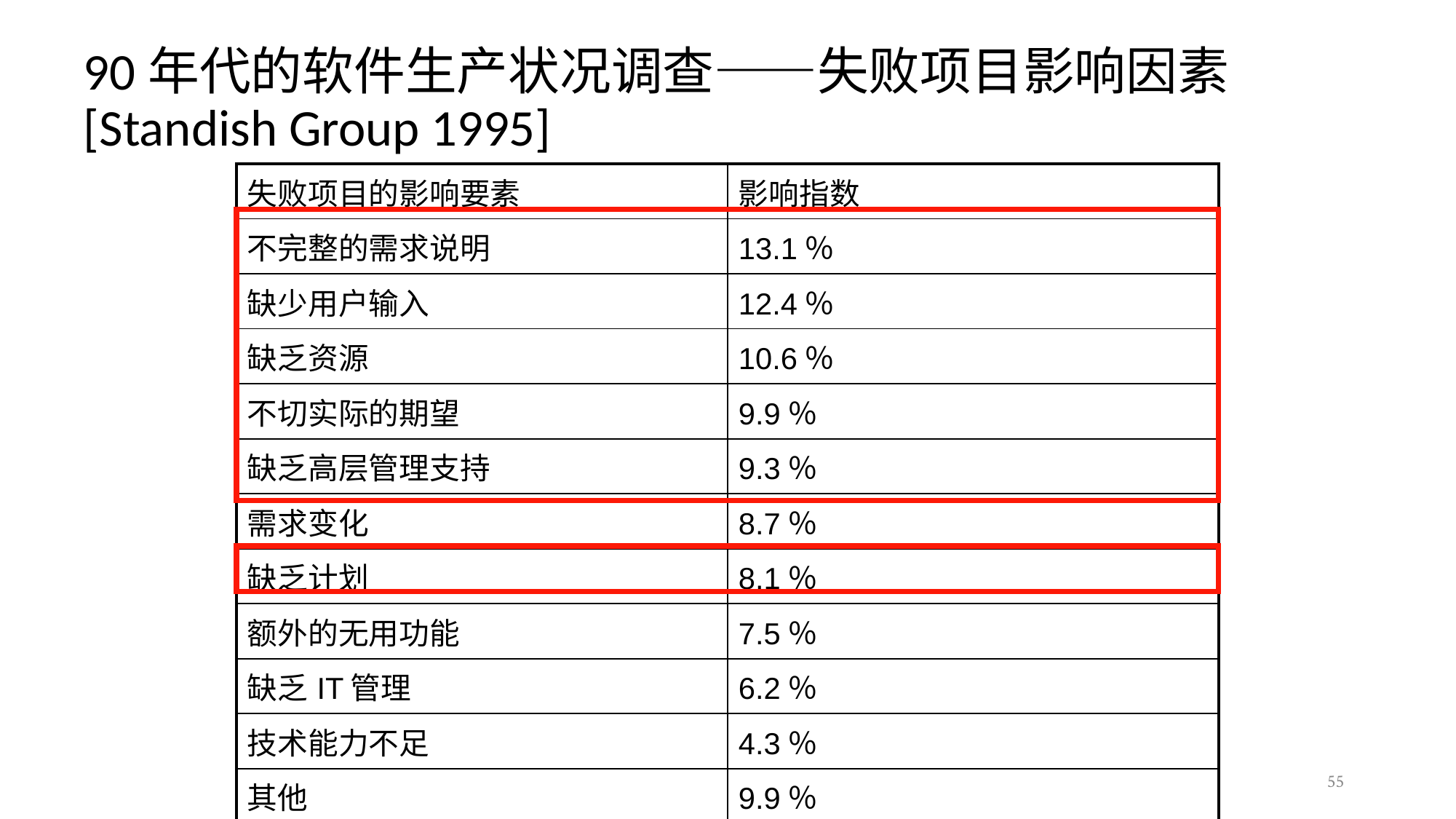

# 90年代的软件生产状况调查——失败项目影响因素[Standish Group 1995]
| 失败项目的影响要素 | 影响指数 |
| --- | --- |
| 不完整的需求说明 | 13.1％ |
| 缺少用户输入 | 12.4％ |
| 缺乏资源 | 10.6％ |
| 不切实际的期望 | 9.9％ |
| 缺乏高层管理支持 | 9.3％ |
| 需求变化 | 8.7％ |
| 缺乏计划 | 8.1％ |
| 额外的无用功能 | 7.5％ |
| 缺乏IT管理 | 6.2％ |
| 技术能力不足 | 4.3％ |
| 其他 | 9.9％ |

55